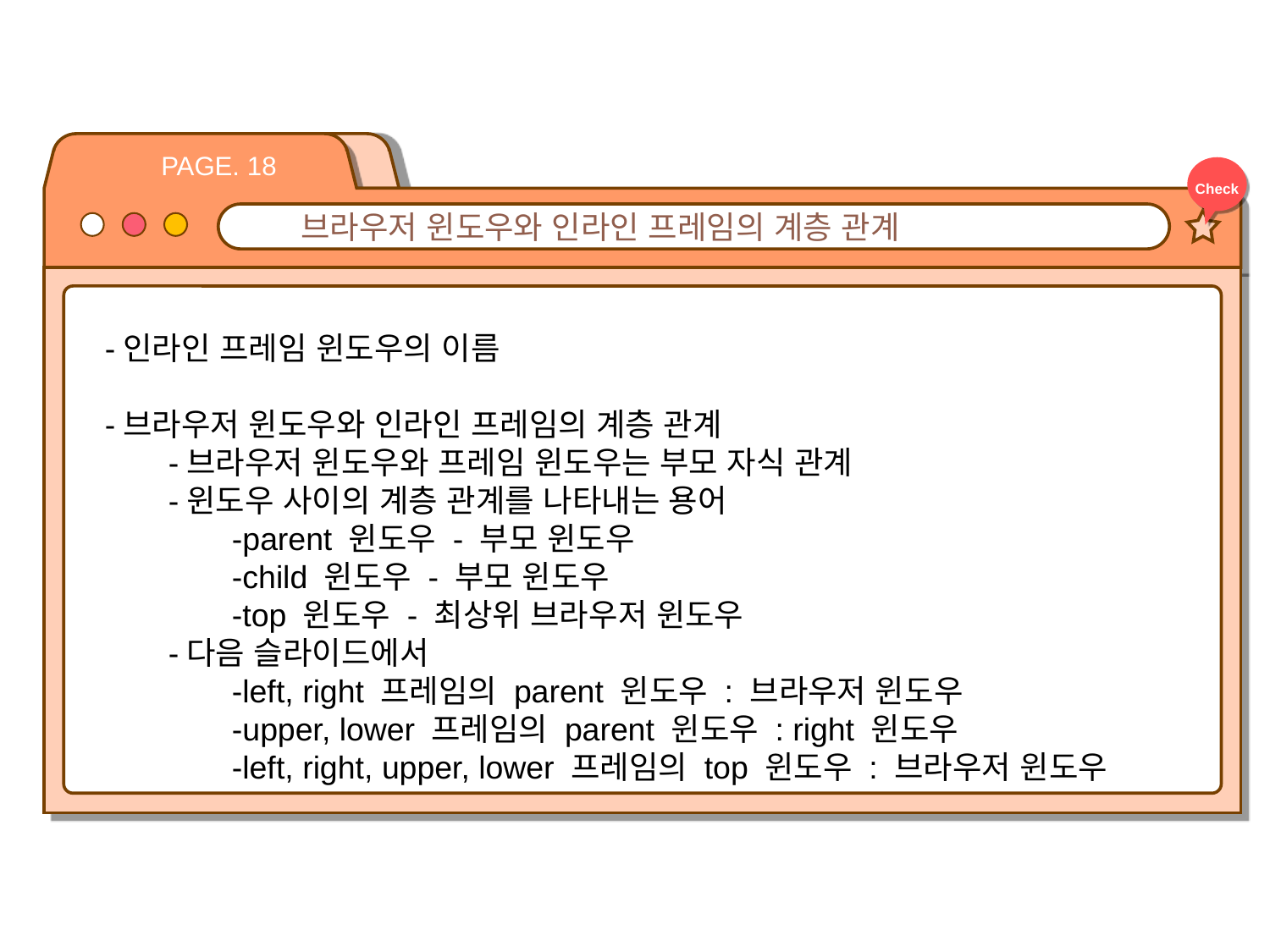

PAGE. 18
Check
브라우저 윈도우와 인라인 프레임의 계층 관계

-인라인 프레임 윈도우의 이름

-브라우저 윈도우와 인라인 프레임의 계층 관계
-브라우저 윈도우와 프레임 윈도우는 부모 자식 관계
-윈도우 사이의 계층 관계를 나타내는 용어
-parent 윈도우 - 부모 윈도우
-child 윈도우 - 부모 윈도우
-top 윈도우 - 최상위 브라우저 윈도우
-다음 슬라이드에서
-left, right 프레임의 parent 윈도우 : 브라우저 윈도우
-upper, lower 프레임의 parent 윈도우 : right 윈도우
-left, right, upper, lower 프레임의 top 윈도우 : 브라우저 윈도우